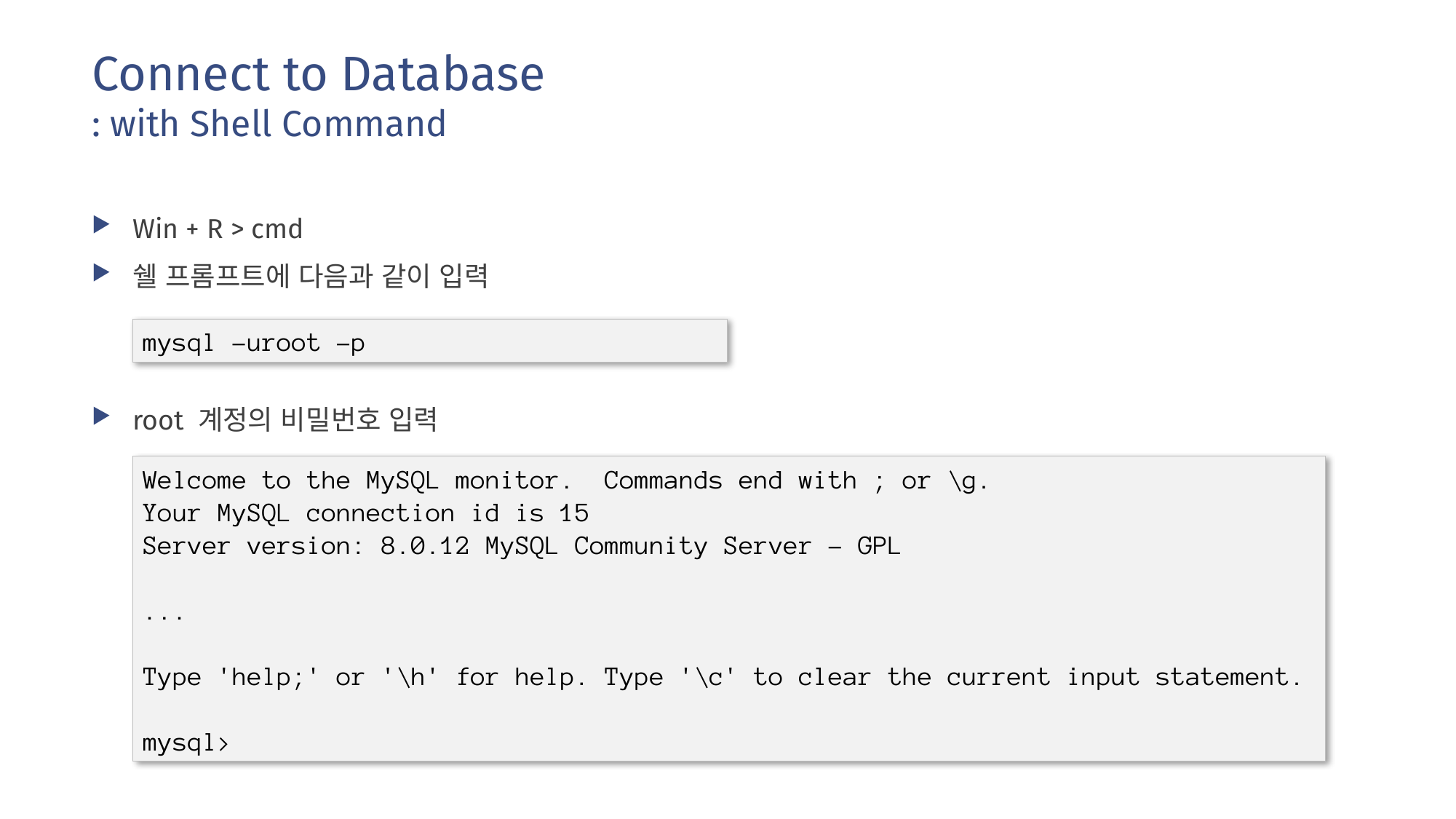

# Connect to Database : with Shell Command

Win + R > cmd
쉘 프롬프트에 다음과 같이 입력

root 계정의 비밀번호 입력

mysql -uroot -p
Welcome to the MySQL monitor.  Commands end with ; or \g.
Your MySQL connection id is 15
Server version: 8.0.12 MySQL Community Server - GPL

...

Type 'help;' or '\h' for help. Type '\c' to clear the current input statement.

mysql>